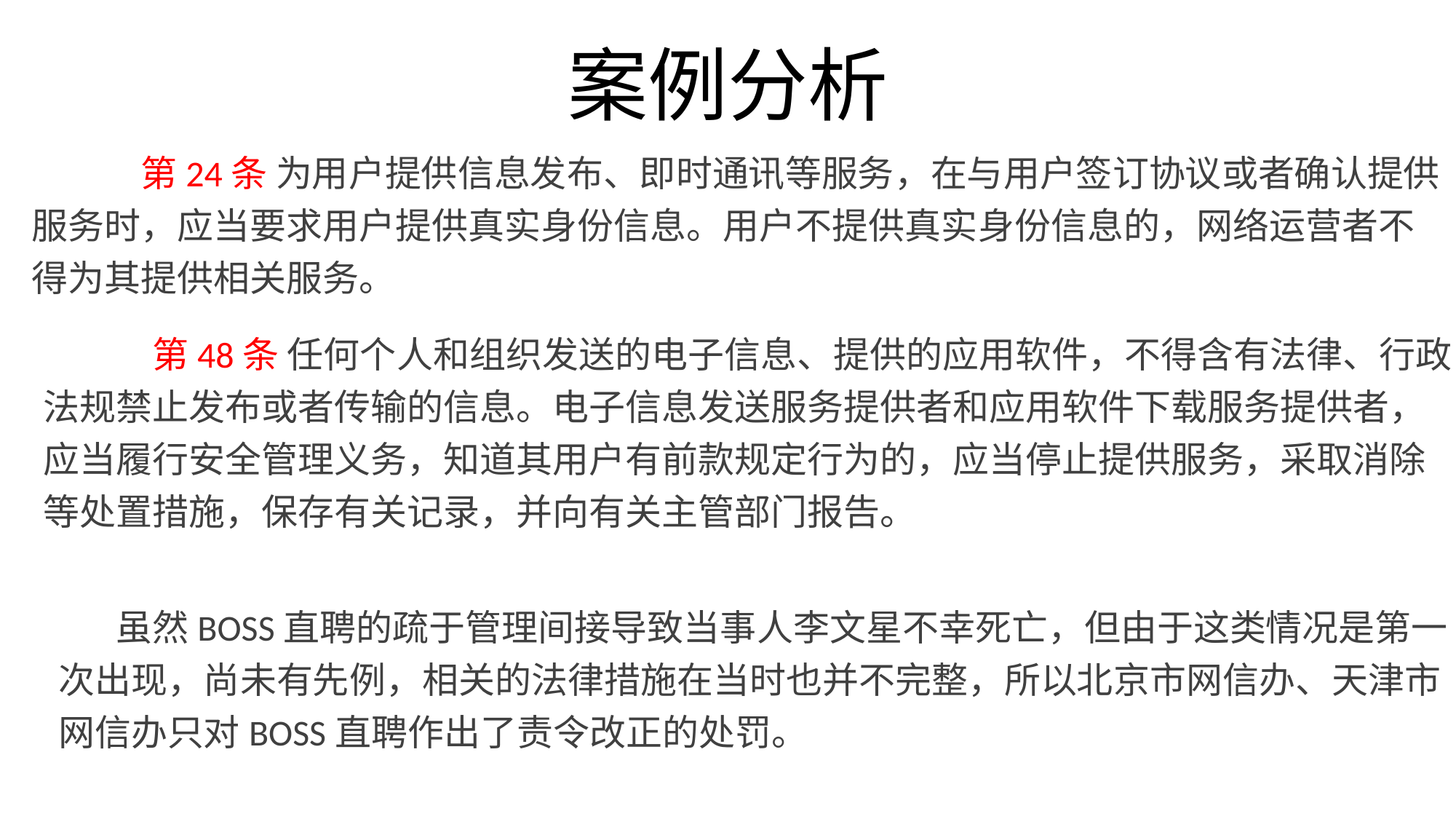

# 案例分析
	第24条 为用户提供信息发布、即时通讯等服务，在与用户签订协议或者确认提供服务时，应当要求用户提供真实身份信息。用户不提供真实身份信息的，网络运营者不得为其提供相关服务。
	第48条 任何个人和组织发送的电子信息、提供的应用软件，不得含有法律、行政法规禁止发布或者传输的信息。电子信息发送服务提供者和应用软件下载服务提供者，应当履行安全管理义务，知道其用户有前款规定行为的，应当停止提供服务，采取消除等处置措施，保存有关记录，并向有关主管部门报告。

      虽然BOSS直聘的疏于管理间接导致当事人李文星不幸死亡，但由于这类情况是第一次出现，尚未有先例，相关的法律措施在当时也并不完整，所以北京市网信办、天津市网信办只对BOSS直聘作出了责令改正的处罚。